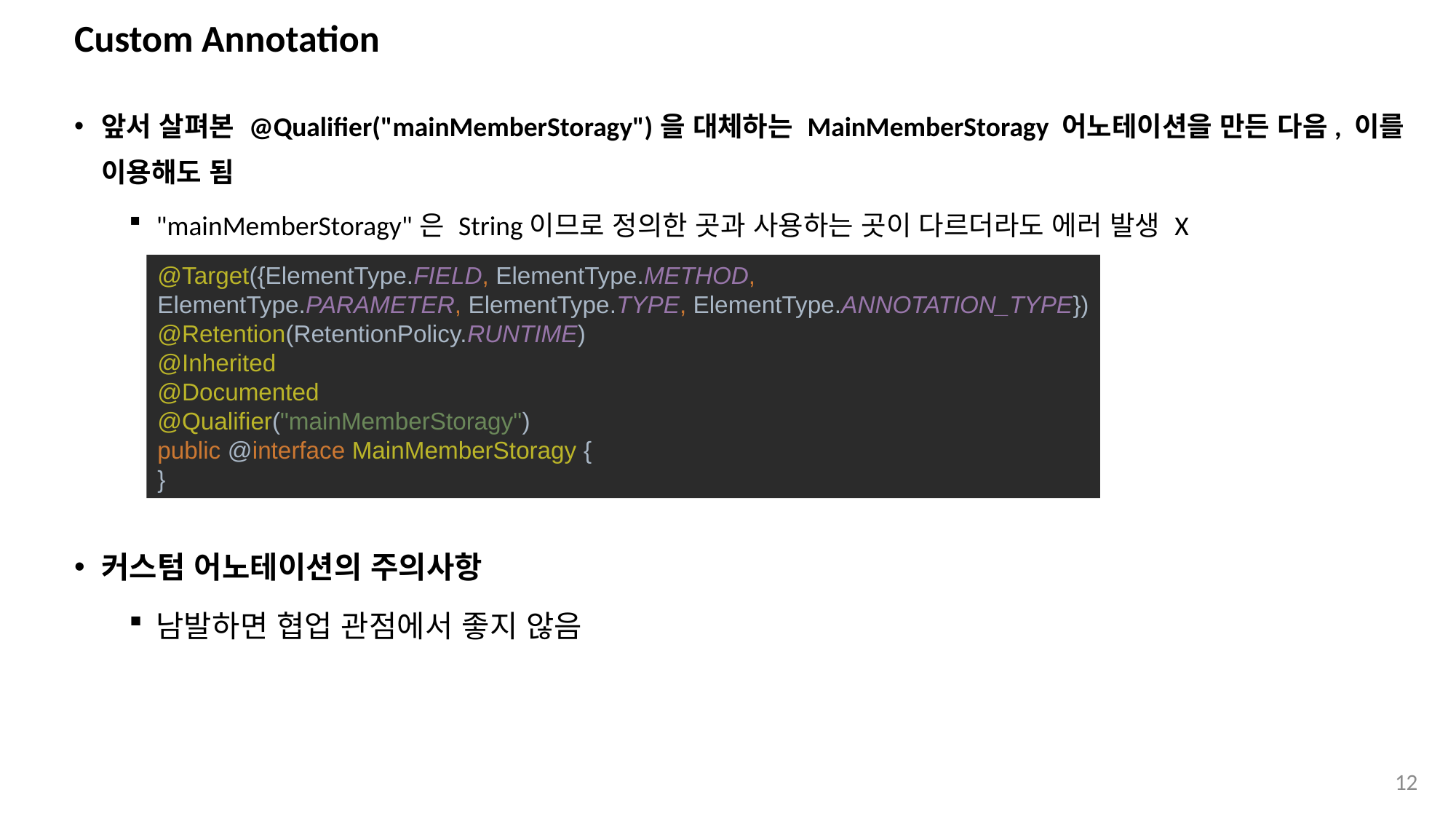

# Custom Annotation
앞서 살펴본 @Qualifier("mainMemberStoragy")을 대체하는 MainMemberStoragy 어노테이션을 만든 다음, 이를 이용해도 됨
"mainMemberStoragy"은 String이므로 정의한 곳과 사용하는 곳이 다르더라도 에러 발생 X

커스텀 어노테이션의 주의사항
남발하면 협업 관점에서 좋지 않음

@Target({ElementType.FIELD, ElementType.METHOD,
ElementType.PARAMETER, ElementType.TYPE, ElementType.ANNOTATION_TYPE})
@Retention(RetentionPolicy.RUNTIME)
@Inherited
@Documented
@Qualifier("mainMemberStoragy")
public @interface MainMemberStoragy {
}
12